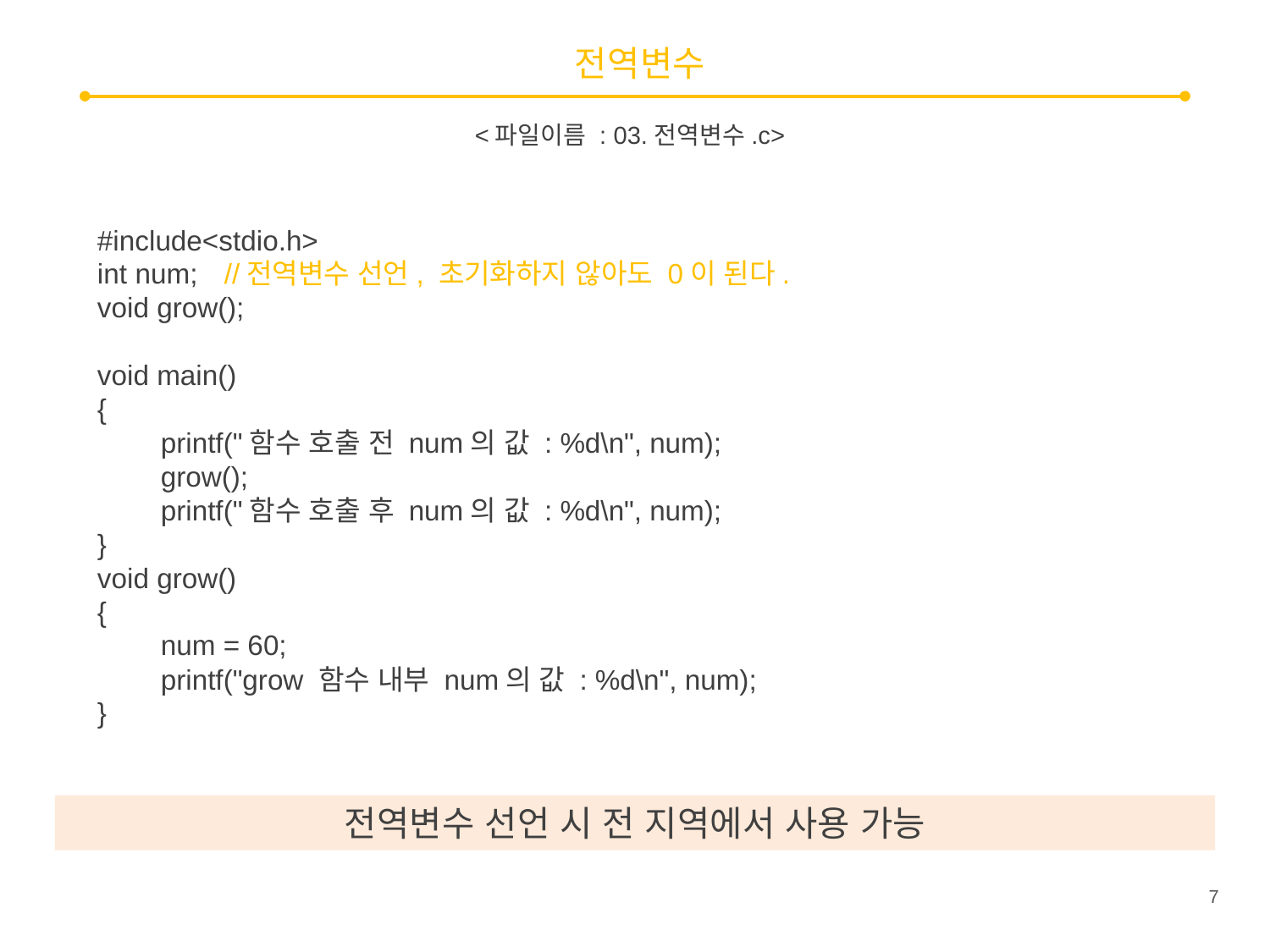

# 전역변수
<파일이름 : 03.전역변수.c>
#include<stdio.h>
int num;	//전역변수 선언, 초기화하지 않아도 0이 된다.
void grow();

void main()
{
printf("함수 호출 전 num의 값 : %d\n", num);
grow();
printf("함수 호출 후 num의 값 : %d\n", num);
}
void grow()
{
num = 60;
printf("grow 함수 내부 num의 값 : %d\n", num);
}
전역변수 선언 시 전 지역에서 사용 가능